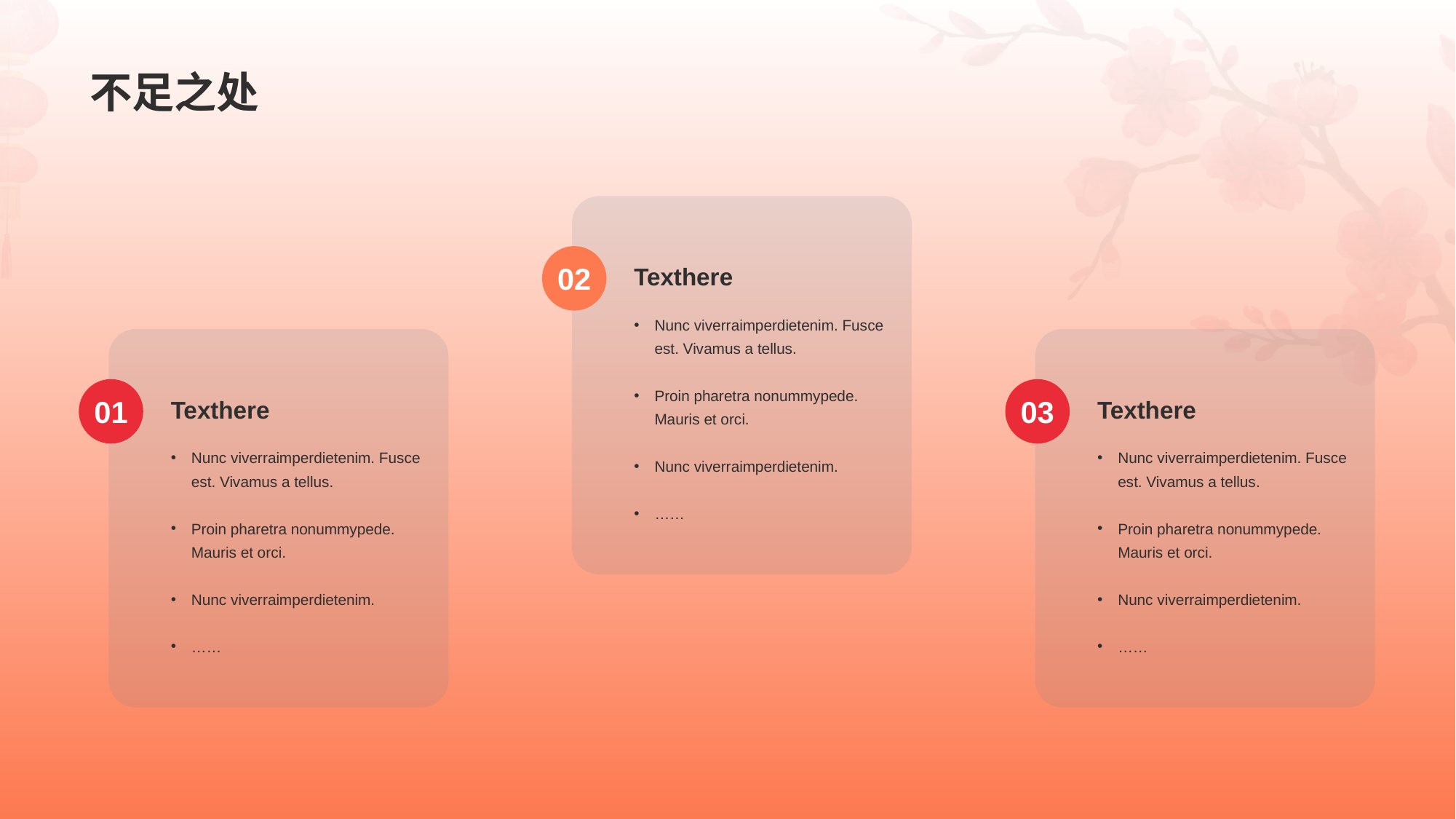

# 不足之处

02
Texthere
Nunc viverraimperdietenim. Fusce est. Vivamus a tellus.

Proin pharetra nonummypede. Mauris et orci.

Nunc viverraimperdietenim.

……

01
Texthere
Nunc viverraimperdietenim. Fusce est. Vivamus a tellus.

Proin pharetra nonummypede. Mauris et orci.

Nunc viverraimperdietenim.

……

03
Texthere
Nunc viverraimperdietenim. Fusce est. Vivamus a tellus.

Proin pharetra nonummypede. Mauris et orci.

Nunc viverraimperdietenim.

……